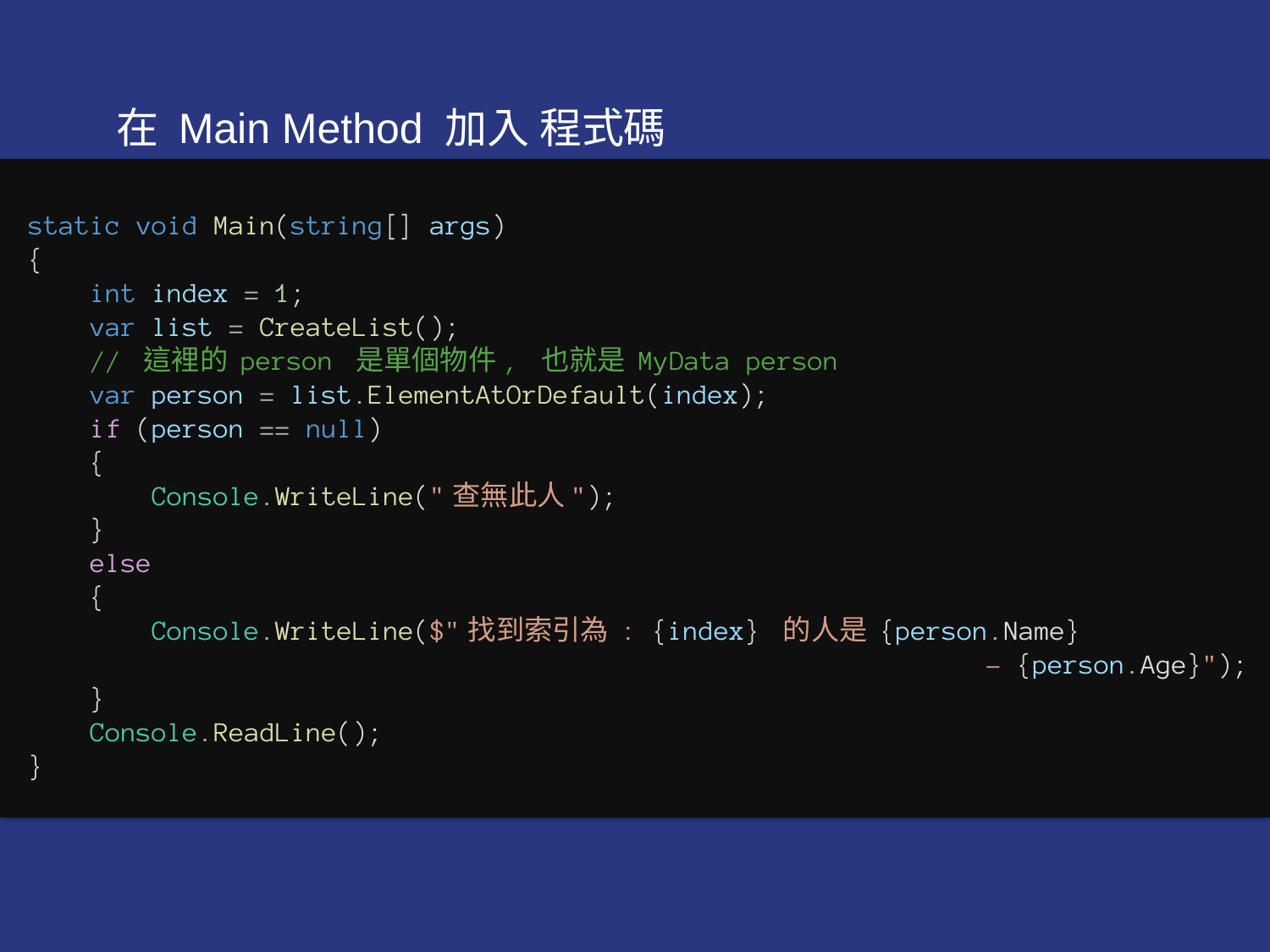

在 Main Method 加入 程式碼

 static void Main(string[] args)
 {
     int index = 1;
     var list = CreateList();
     // 這裡的 person 是單個物件, 也就是 MyData person
     var person = list.ElementAtOrDefault(index);
     if (person == null)
     {
         Console.WriteLine("查無此人");
     }
     else
     {
         Console.WriteLine($"找到索引為 : {index} 的人是 {person.Name}
                                                               - {person.Age}");
     }
     Console.ReadLine();
 }